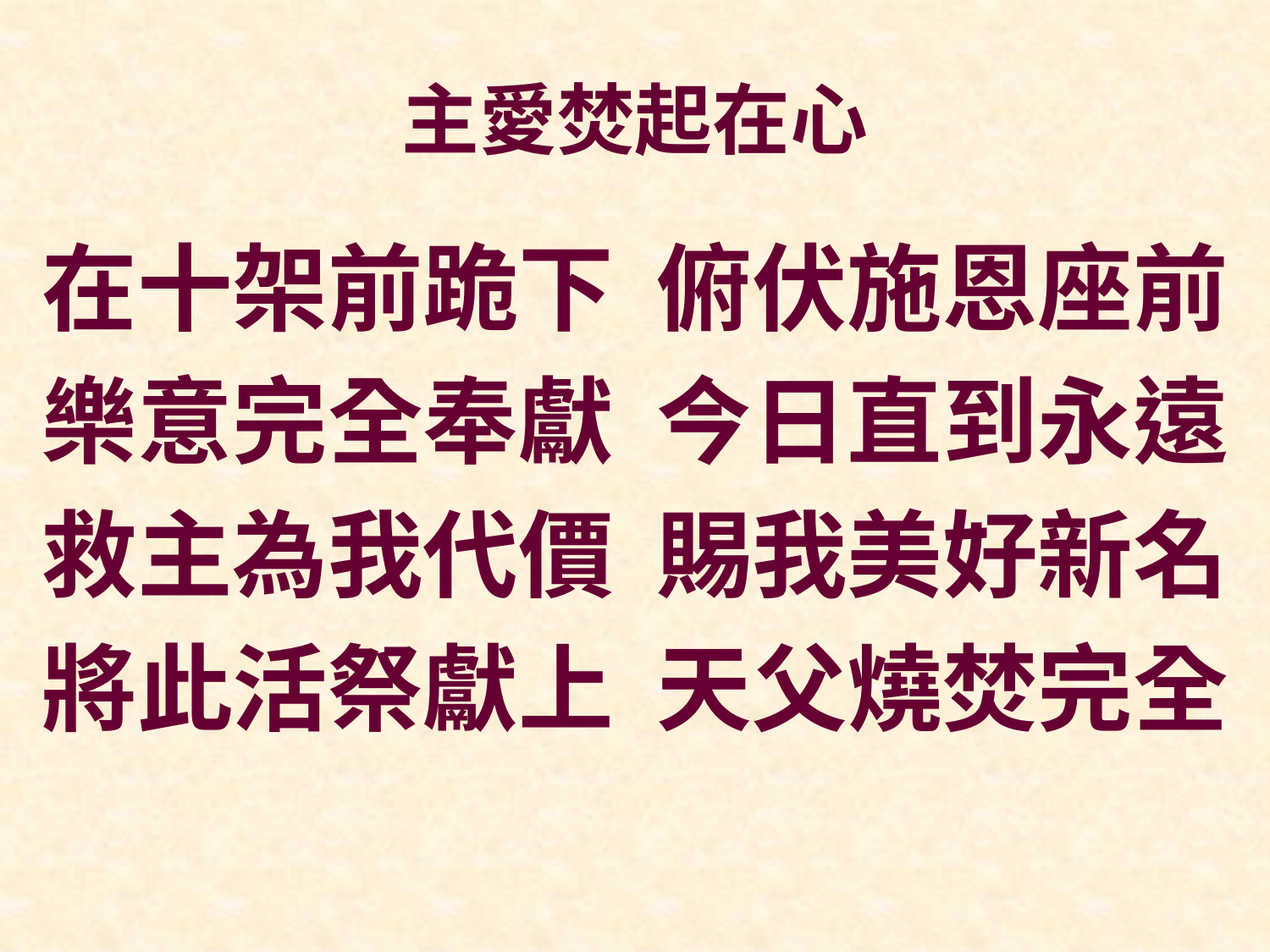

# 主愛焚起在心
在十架前跪下  俯伏施恩座前
樂意完全奉獻  今日直到永遠
救主為我代價  賜我美好新名
將此活祭獻上  天父燒焚完全